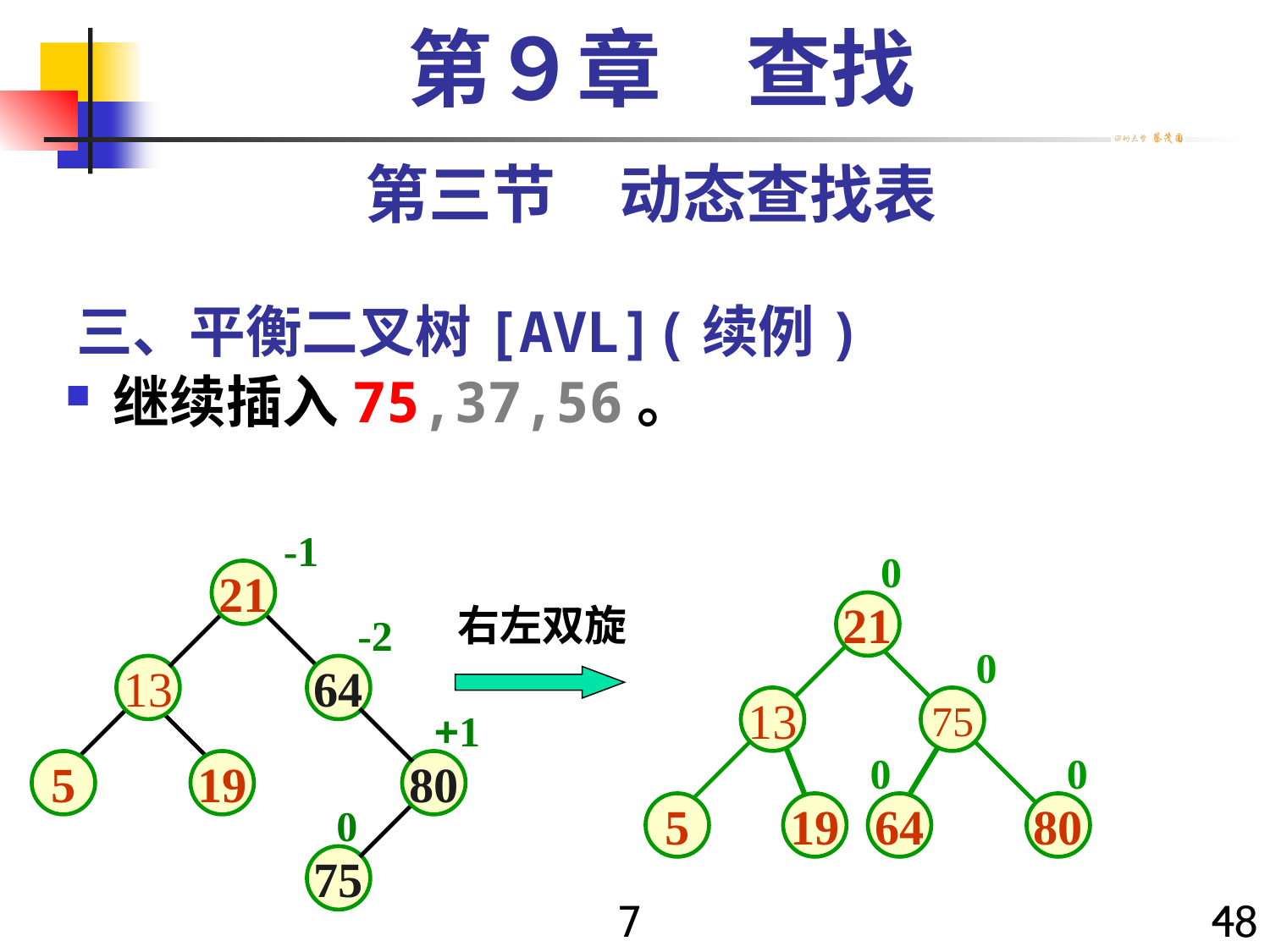

第９章　查找
第三节　动态查找表
# 三、平衡二叉树[AVL](续例)
继续插入75,37,56。
-1
21
右左双旋
-2

13
64

+1

5
19
80
0

75
0
21
0

13
75

0

0
5
19
64
80
7
48